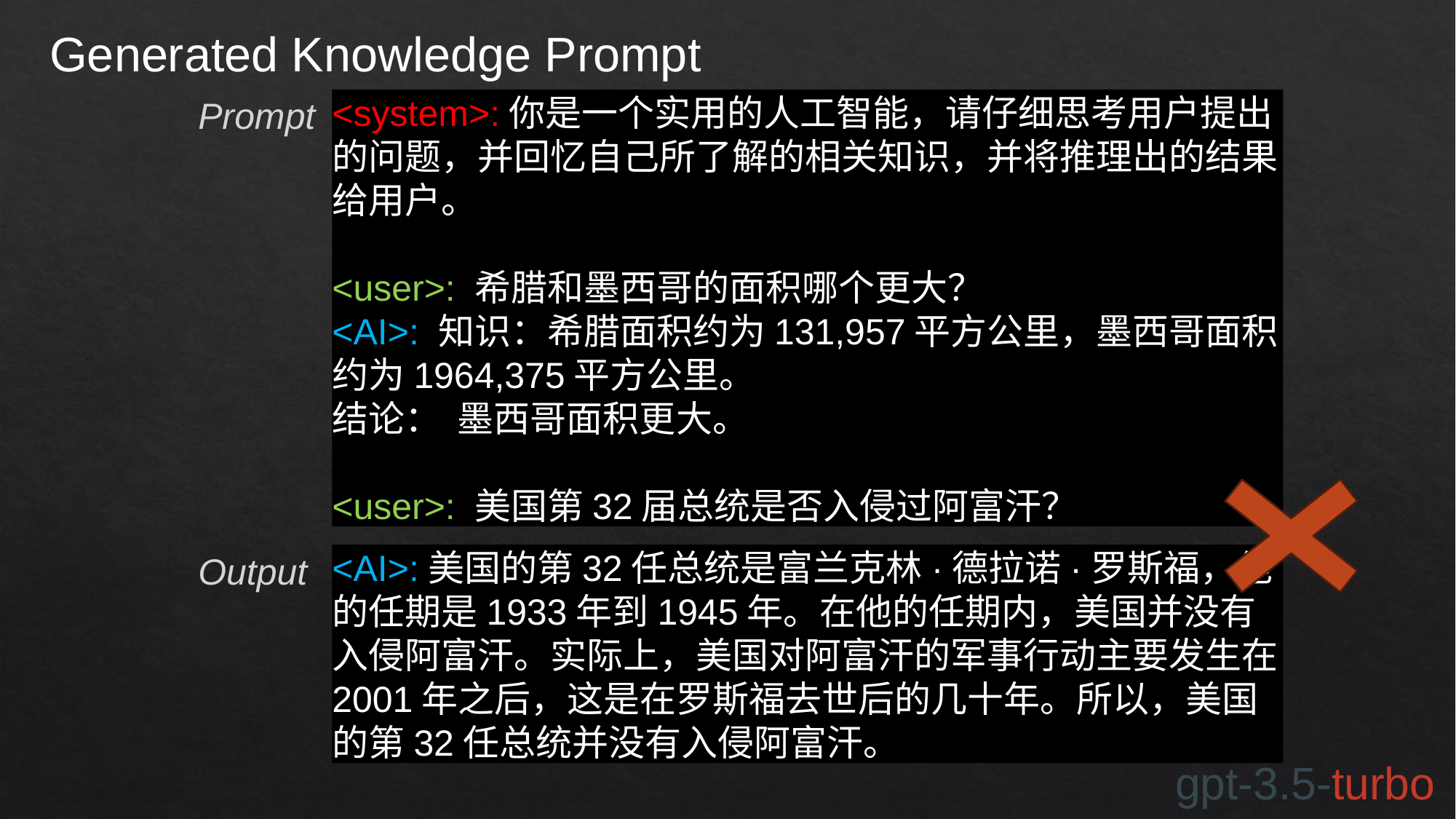

Generated Knowledge Prompt
<system>:你是一个实用的人工智能，请仔细思考用户提出的问题，并回忆自己所了解的相关知识，并将推理出的结果给用户。

<user>: 希腊和墨西哥的面积哪个更大？
<AI>: 知识：希腊面积约为131,957平方公里，墨西哥面积约为1964,375平方公里。
结论：  墨西哥面积更大。

<user>: 美国第32届总统是否入侵过阿富汗？
Prompt

Output
<AI>:美国的第32任总统是富兰克林·德拉诺·罗斯福，他的任期是1933年到1945年。在他的任期内，美国并没有入侵阿富汗。实际上，美国对阿富汗的军事行动主要发生在2001年之后，这是在罗斯福去世后的几十年。所以，美国的第32任总统并没有入侵阿富汗。
gpt-3.5-turbo